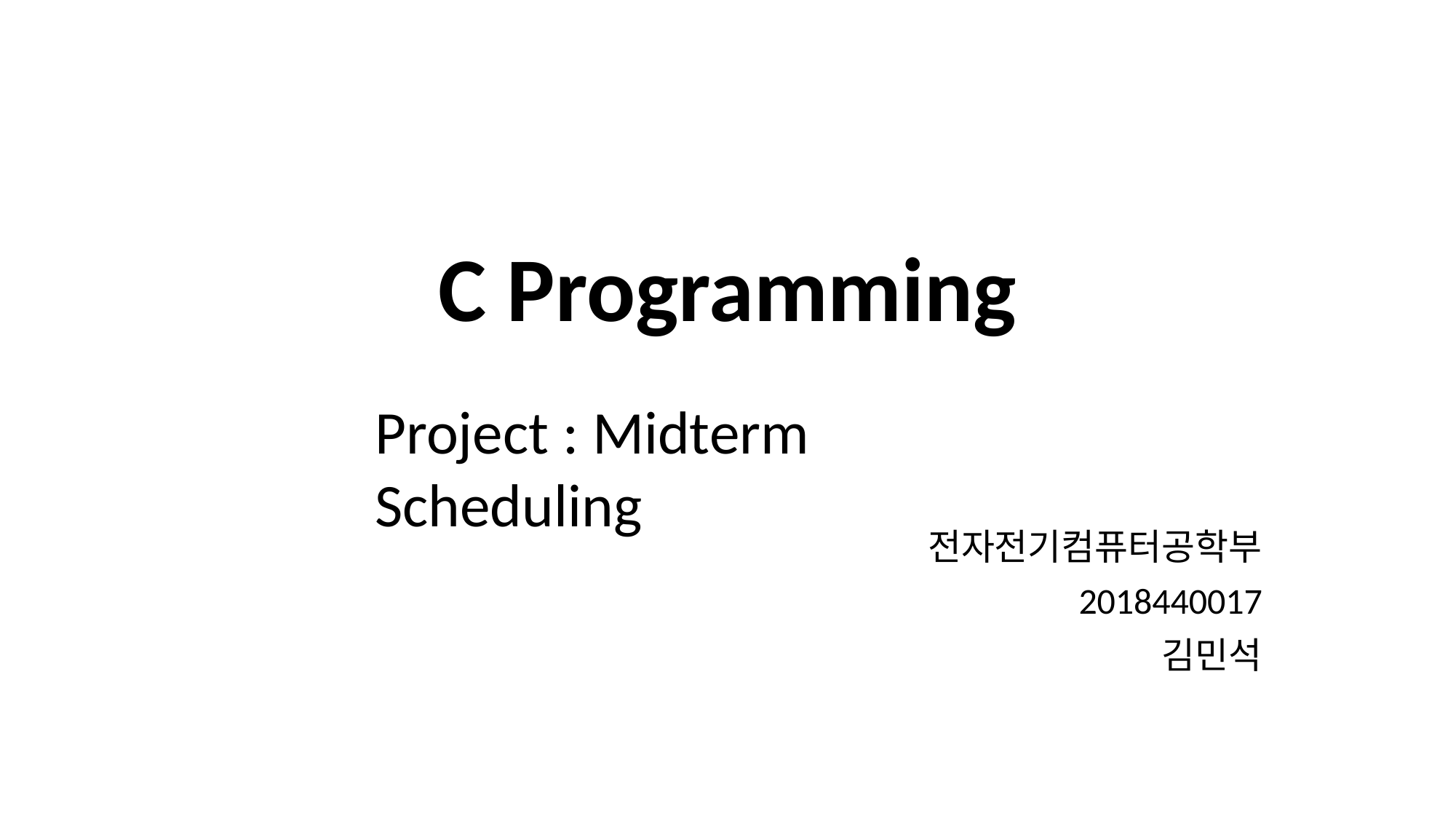

# C Programming
Project : Midterm Scheduling
전자전기컴퓨터공학부
2018440017
김민석